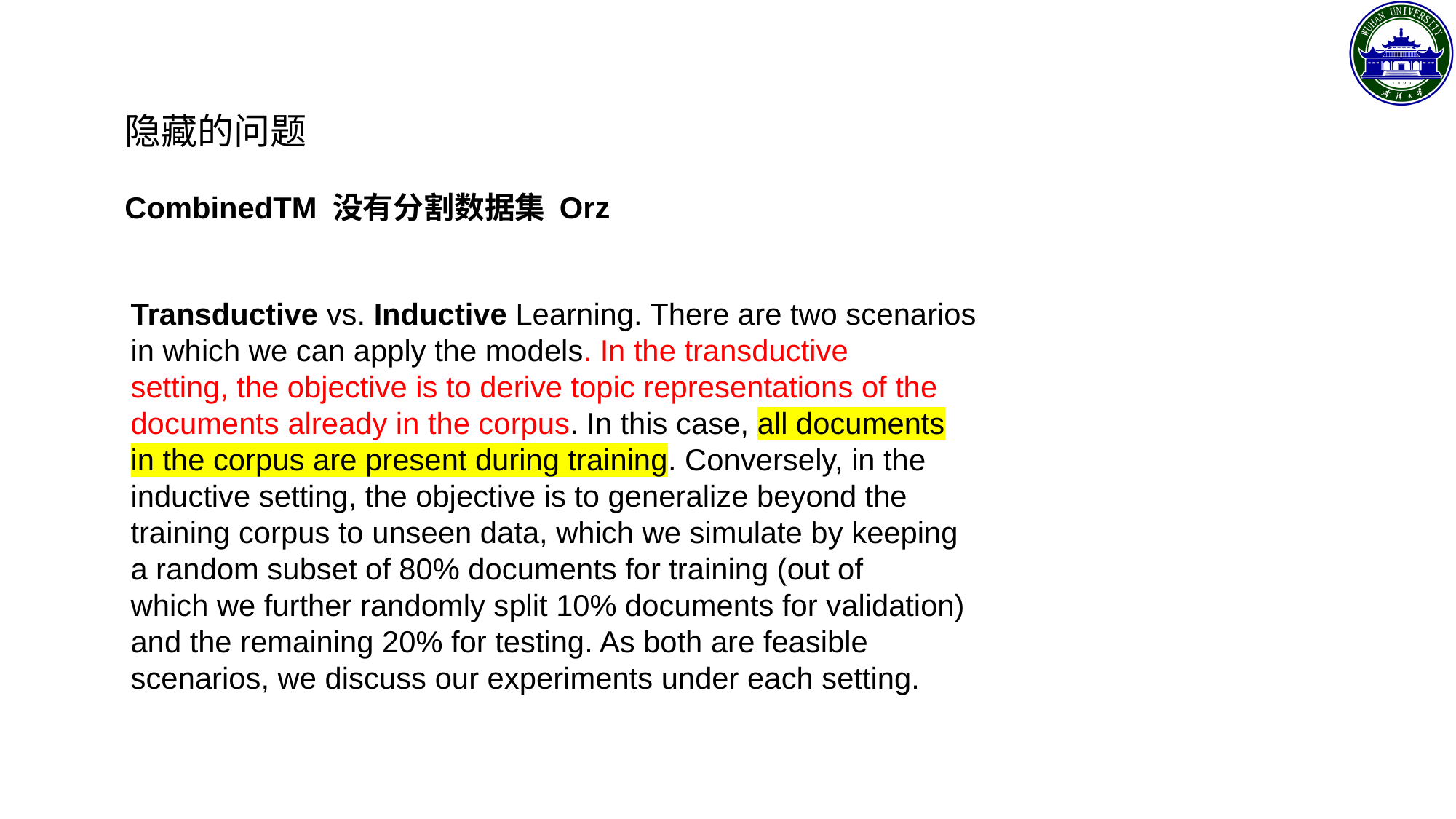

隐藏的问题

CombinedTM 没有分割数据集 Orz
Transductive vs. Inductive Learning. There are two scenarios
in which we can apply the models. In the transductive
setting, the objective is to derive topic representations of the
documents already in the corpus. In this case, all documents
in the corpus are present during training. Conversely, in the
inductive setting, the objective is to generalize beyond the
training corpus to unseen data, which we simulate by keeping
a random subset of 80% documents for training (out of
which we further randomly split 10% documents for validation)
and the remaining 20% for testing. As both are feasible
scenarios, we discuss our experiments under each setting.